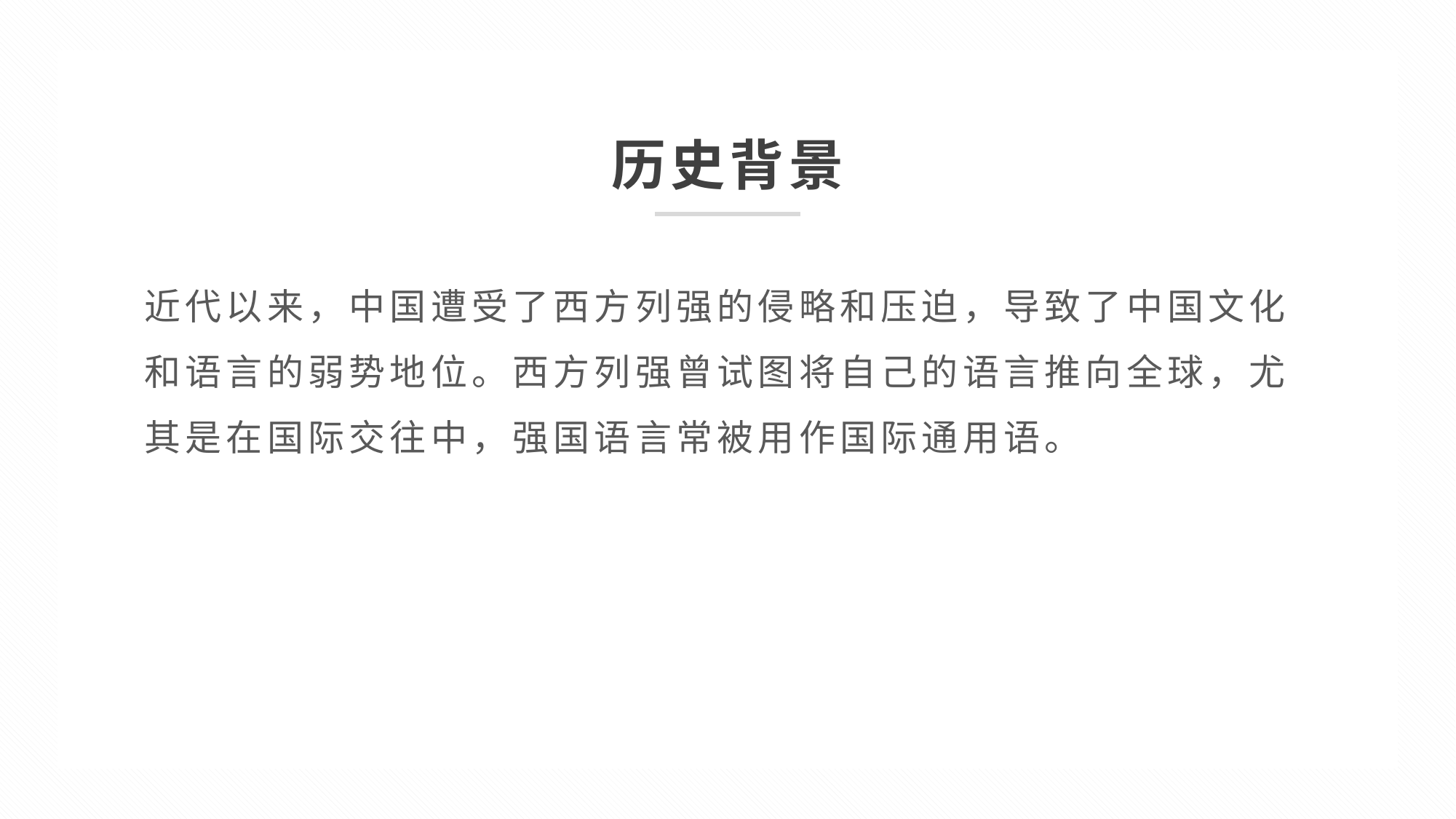

历史背景
近代以来，中国遭受了西方列强的侵略和压迫，导致了中国文化和语言的弱势地位。西方列强曾试图将自己的语言推向全球，尤其是在国际交往中，强国语言常被用作国际通用语。